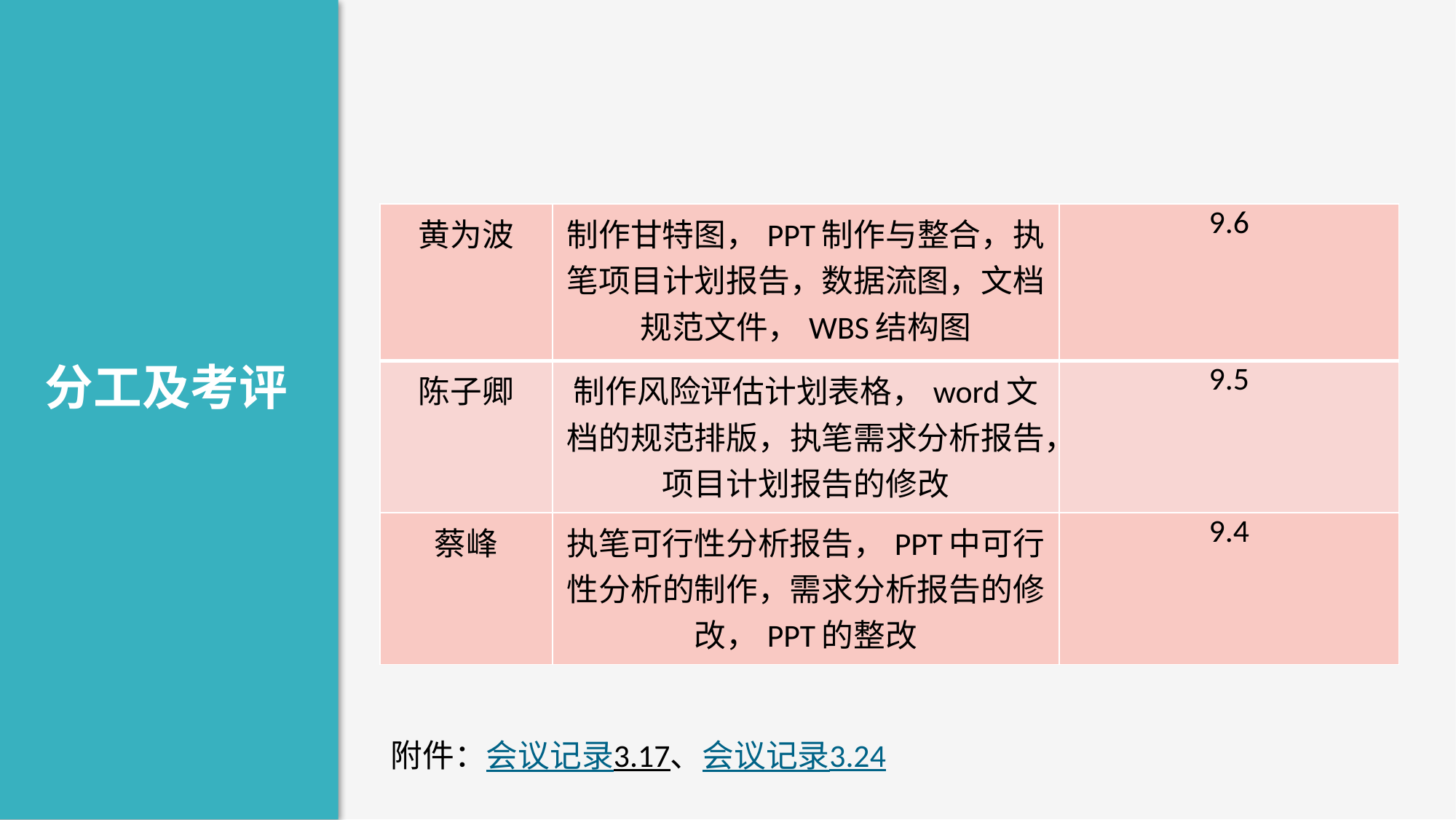

| 黄为波 | 制作甘特图，PPT制作与整合，执笔项目计划报告，数据流图，文档规范文件，WBS结构图 | 9.6 |
| --- | --- | --- |
| 陈子卿 | 制作风险评估计划表格，word文档的规范排版，执笔需求分析报告，项目计划报告的修改 | 9.5 |
| 蔡峰 | 执笔可行性分析报告，PPT中可行性分析的制作，需求分析报告的修改，PPT的整改 | 9.4 |
分工及考评
附件：会议记录3.17、会议记录3.24